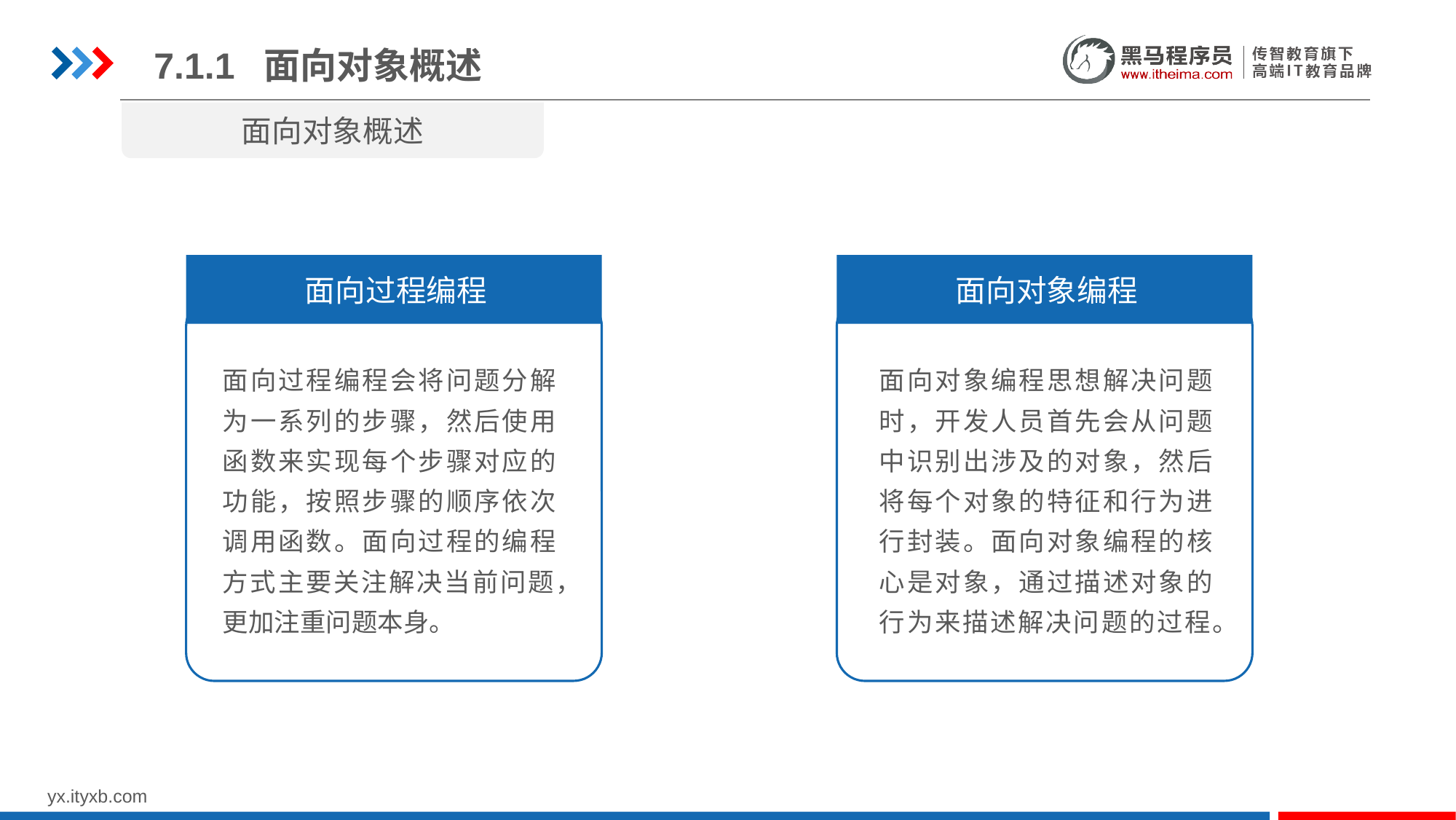

7.1.1  面向对象概述

面向对象概述

面向过程编程
面向对象编程

面向过程编程会将问题分解为一系列的步骤，然后使用函数来实现每个步骤对应的功能，按照步骤的顺序依次调用函数。面向过程的编程方式主要关注解决当前问题，更加注重问题本身。
面向对象编程思想解决问题时，开发人员首先会从问题中识别出涉及的对象，然后将每个对象的特征和行为进行封装。面向对象编程的核心是对象，通过描述对象的行为来描述解决问题的过程。